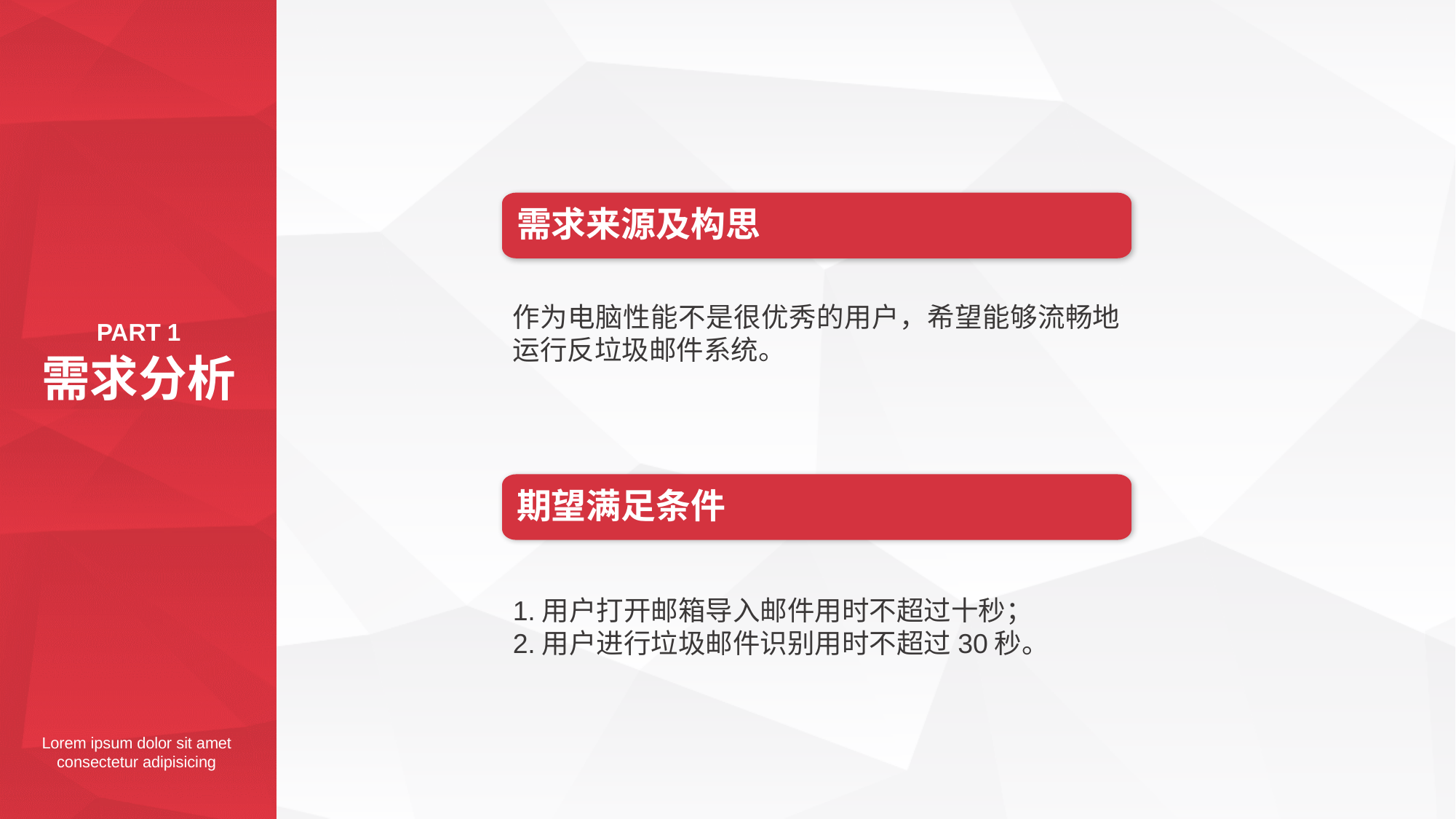

需求来源及构思
作为电脑性能不是很优秀的用户，希望能够流畅地运行反垃圾邮件系统。
PART 1
需求分析
期望满足条件
1.用户打开邮箱导入邮件用时不超过十秒；
2.用户进行垃圾邮件识别用时不超过30秒。